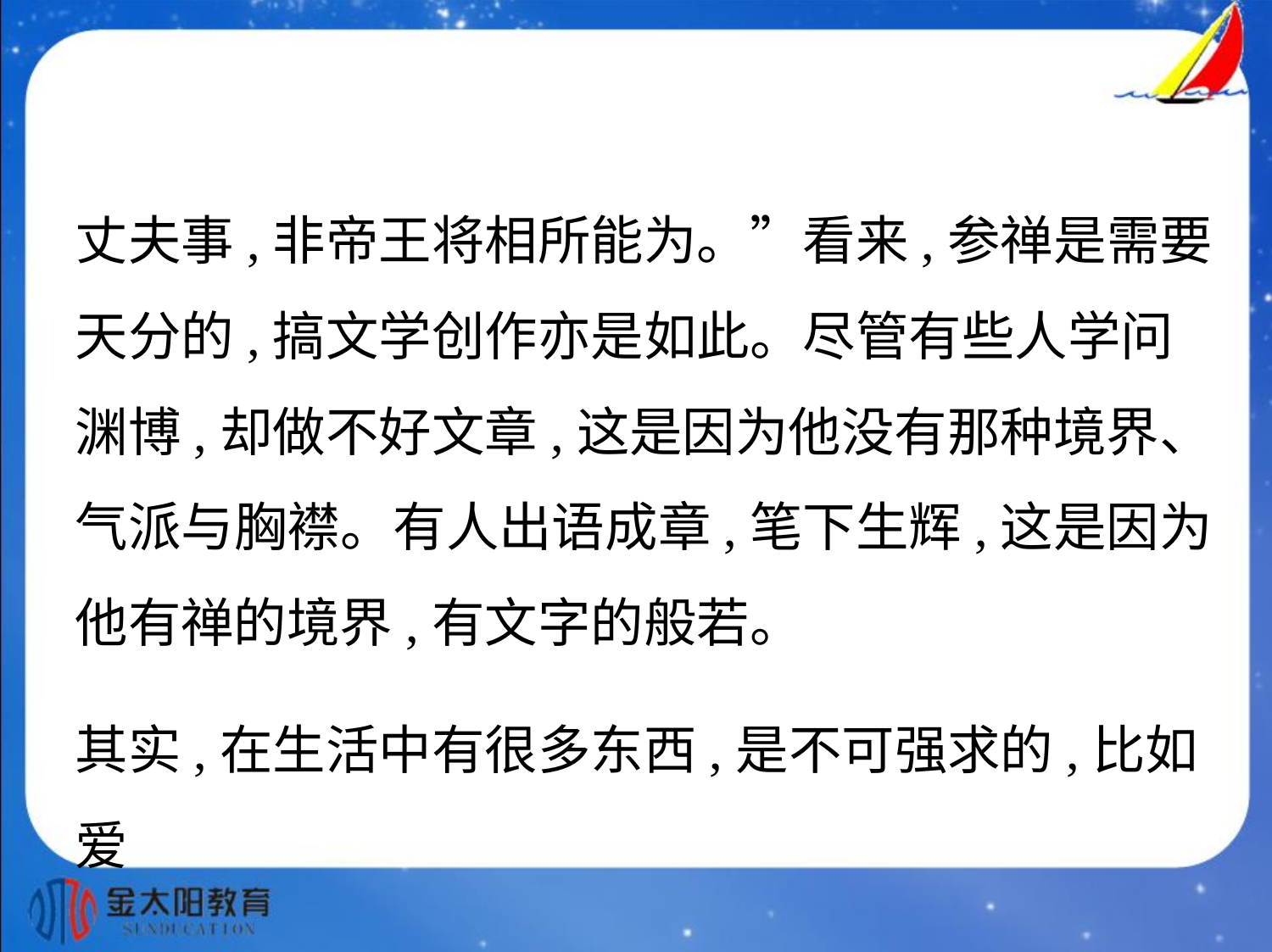

丈夫事,非帝王将相所能为。”看来,参禅是需要
天分的,搞文学创作亦是如此。尽管有些人学问
渊博,却做不好文章,这是因为他没有那种境界、
气派与胸襟。有人出语成章,笔下生辉,这是因为
他有禅的境界,有文字的般若。
其实,在生活中有很多东西,是不可强求的,比如爱